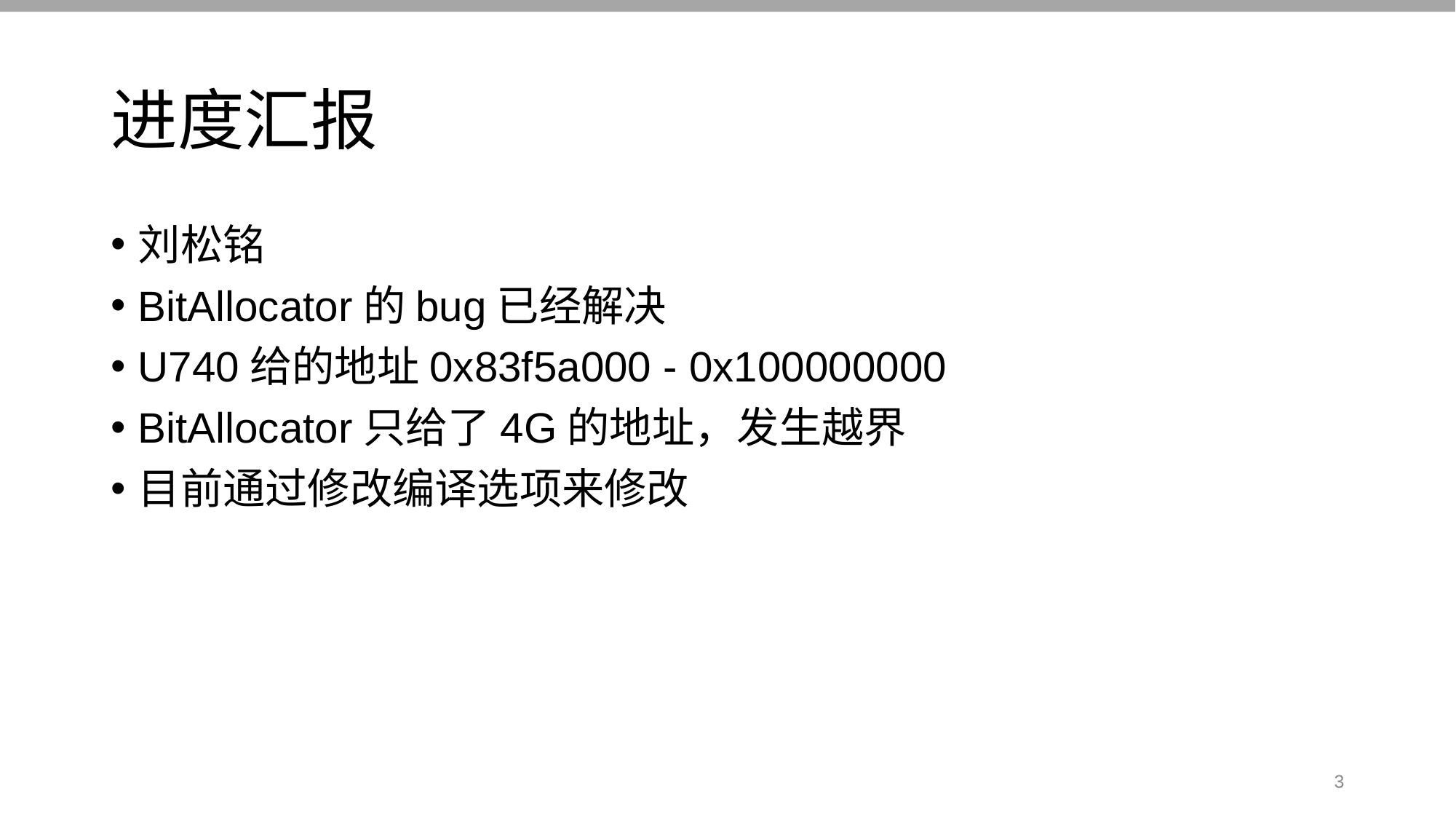

# 进度汇报
刘松铭
BitAllocator的bug已经解决
U740给的地址0x83f5a000 - 0x100000000
BitAllocator只给了4G的地址，发生越界
目前通过修改编译选项来修改
3